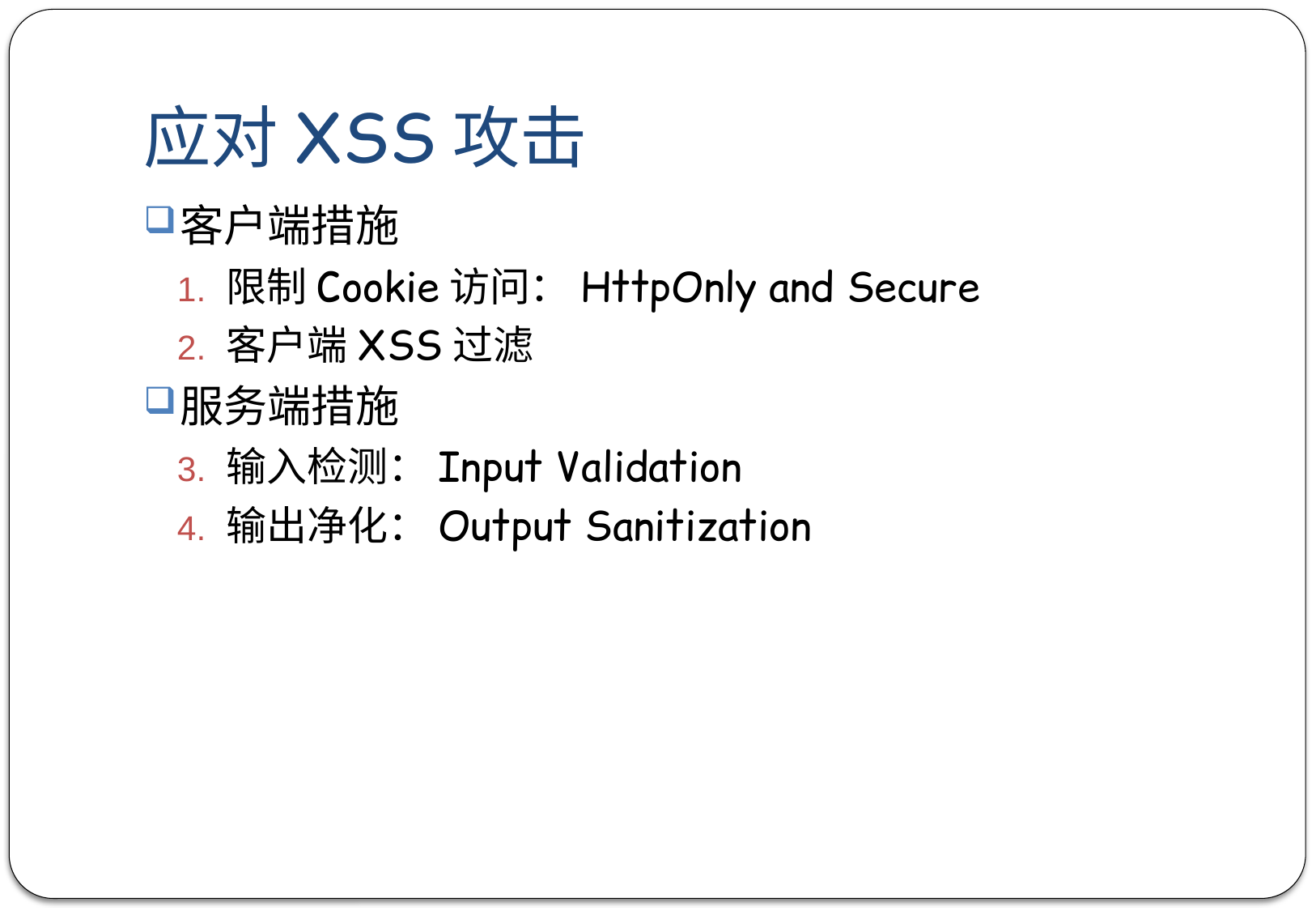

# 应对XSS攻击
客户端措施
限制Cookie访问：HttpOnly and Secure
客户端XSS过滤
服务端措施
输入检测：Input Validation
输出净化：Output Sanitization